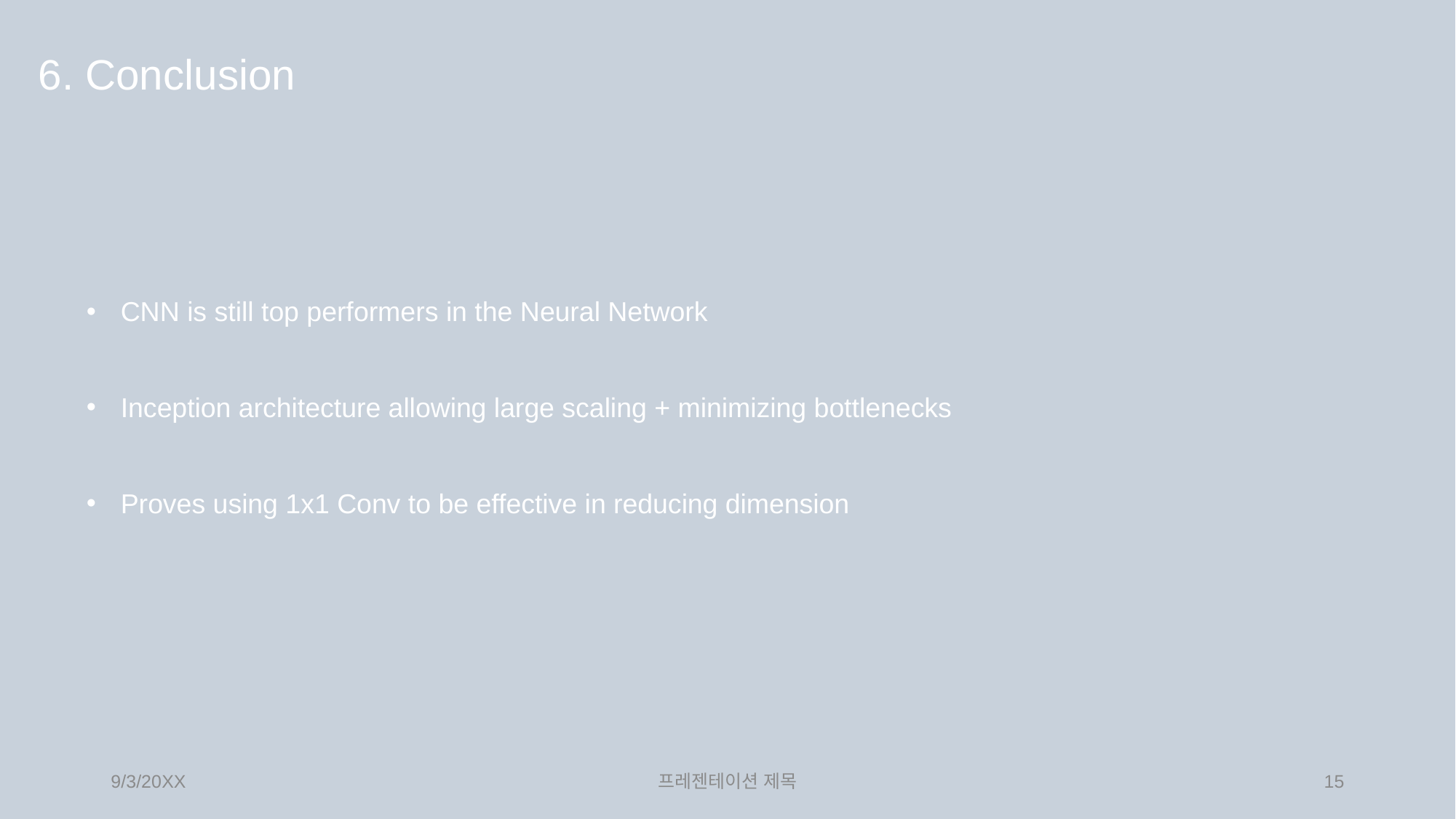

# 6. Conclusion
CNN is still top performers in the Neural Network

Inception architecture allowing large scaling + minimizing bottlenecks

Proves using 1x1 Conv to be effective in reducing dimension

9/3/20XX
프레젠테이션 제목
15